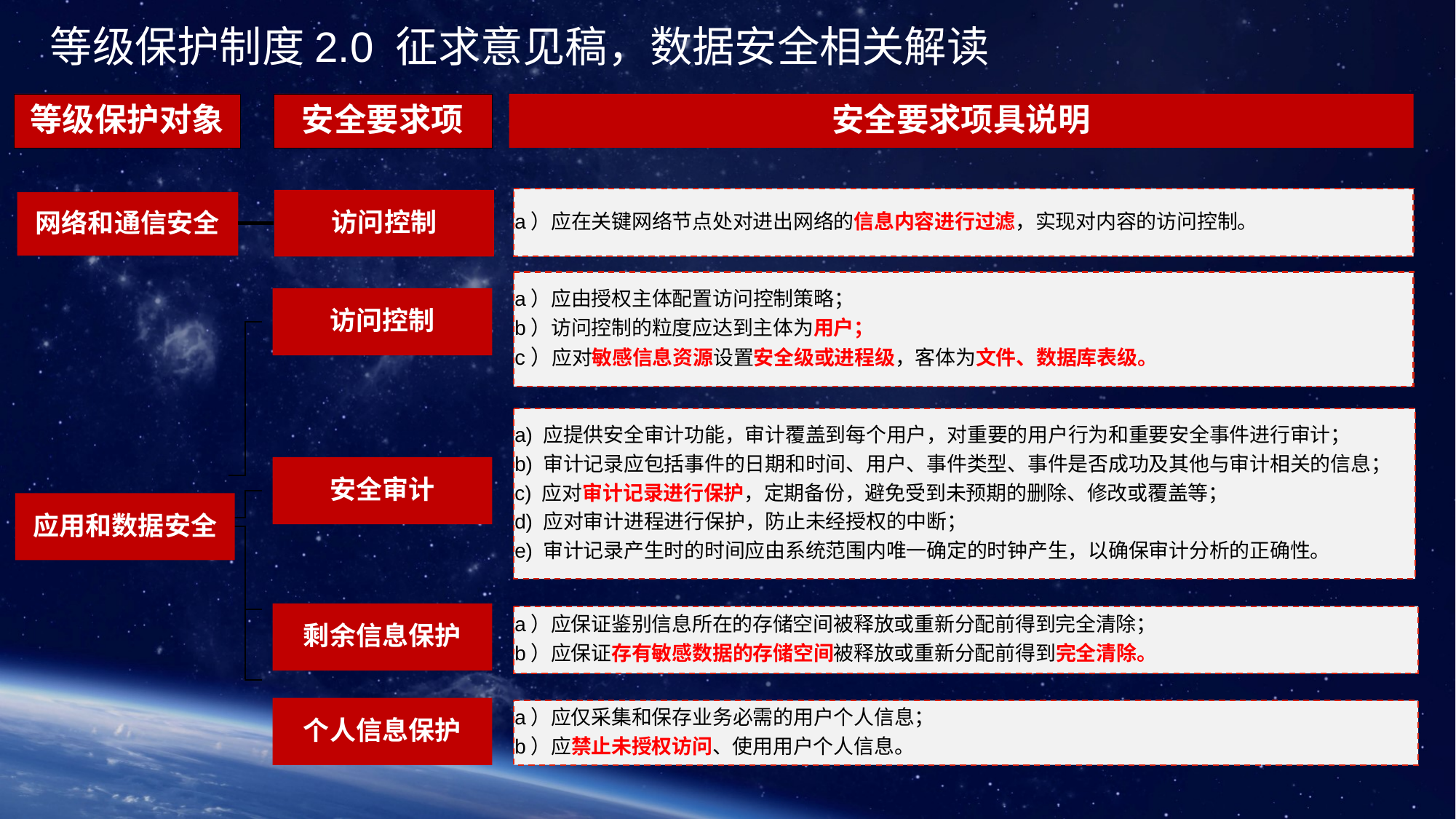

等级保护制度2.0 征求意见稿，数据安全相关解读
等级保护对象
安全要求项
安全要求项具说明

a）应在关键网络节点处对进出网络的信息内容进行过滤，实现对内容的访问控制。
访问控制
网络和通信安全
a）应由授权主体配置访问控制策略；
b）访问控制的粒度应达到主体为用户；
c）应对敏感信息资源设置安全级或进程级，客体为文件、数据库表级。
访问控制

a) 应提供安全审计功能，审计覆盖到每个用户，对重要的用户行为和重要安全事件进行审计；
b) 审计记录应包括事件的日期和时间、用户、事件类型、事件是否成功及其他与审计相关的信息；
c) 应对审计记录进行保护，定期备份，避免受到未预期的删除、修改或覆盖等；
d) 应对审计进程进行保护，防止未经授权的中断；
e) 审计记录产生时的时间应由系统范围内唯一确定的时钟产生，以确保审计分析的正确性。
安全审计

应用和数据安全

剩余信息保护
a）应保证鉴别信息所在的存储空间被释放或重新分配前得到完全清除；
b）应保证存有敏感数据的存储空间被释放或重新分配前得到完全清除。
个人信息保护
a）应仅采集和保存业务必需的用户个人信息；
b）应禁止未授权访问、使用用户个人信息。